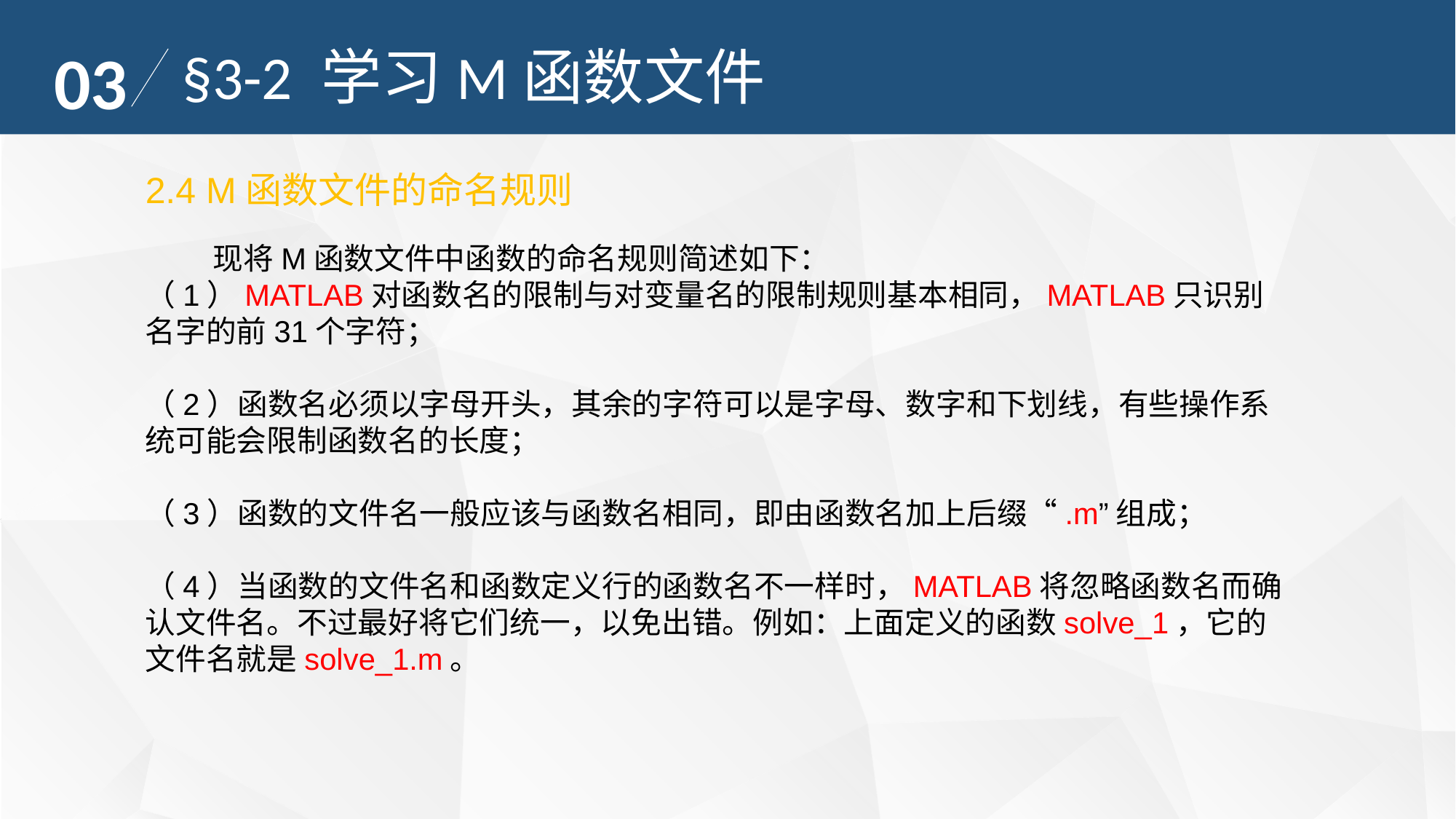

03
§3-2 学习M函数文件
2.4 M函数文件的命名规则
         现将M函数文件中函数的命名规则简述如下：
（1）MATLAB对函数名的限制与对变量名的限制规则基本相同，MATLAB只识别名字的前31个字符；

（2）函数名必须以字母开头，其余的字符可以是字母、数字和下划线，有些操作系统可能会限制函数名的长度；

（3）函数的文件名一般应该与函数名相同，即由函数名加上后缀“.m”组成；

（4）当函数的文件名和函数定义行的函数名不一样时，MATLAB将忽略函数名而确认文件名。不过最好将它们统一，以免出错。例如：上面定义的函数solve_1，它的文件名就是solve_1.m。